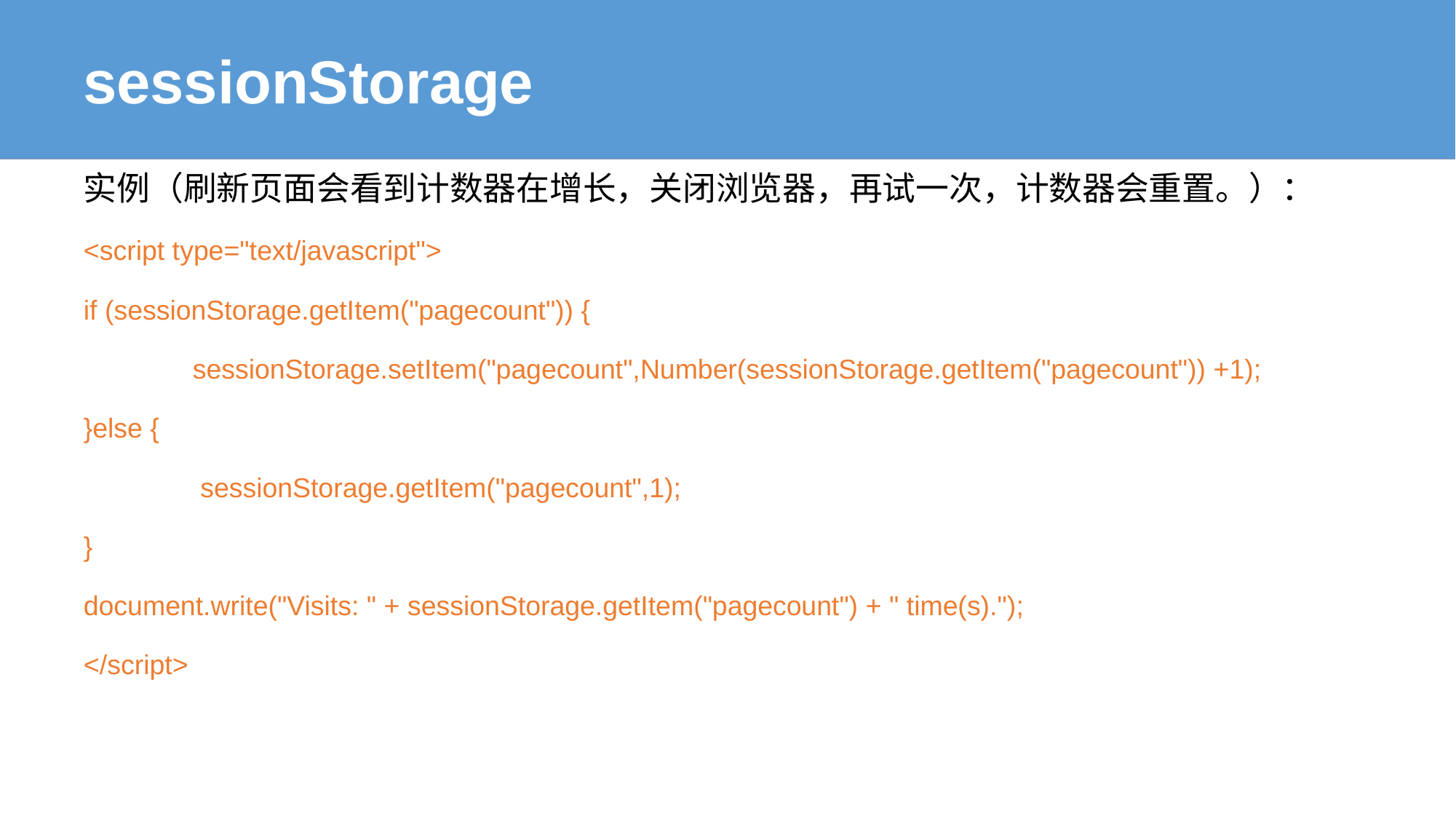

# sessionStorage
实例（刷新页面会看到计数器在增长，关闭浏览器，再试一次，计数器会重置。）：
<script type="text/javascript">
if (sessionStorage.getItem("pagecount")) {
	sessionStorage.setItem("pagecount",Number(sessionStorage.getItem("pagecount")) +1);
}else {
	 sessionStorage.getItem("pagecount",1);
}
document.write("Visits: " + sessionStorage.getItem("pagecount") + " time(s).");
</script>